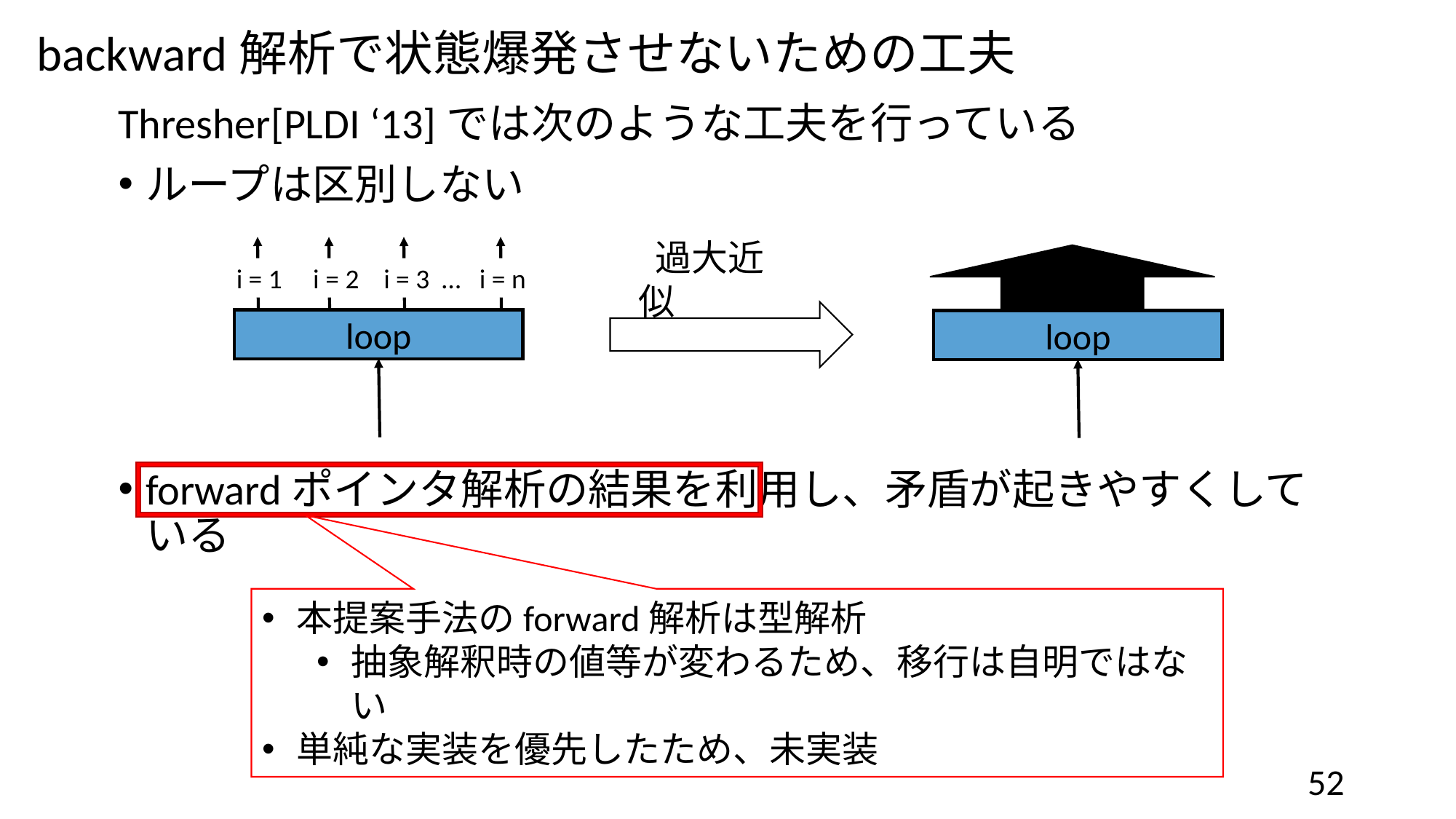

backward解析で状態爆発させないための工夫
Thresher[PLDI ‘13]では次のような工夫を行っている
ループは区別しない

forwardポインタ解析の結果を利用し、矛盾が起きやすくしている

 過大近似
 i = 1     i = 2    i = 3  …   i = n

loop
loop

本提案手法のforward解析は型解析
抽象解釈時の値等が変わるため、移行は自明ではない
単純な実装を優先したため、未実装
52